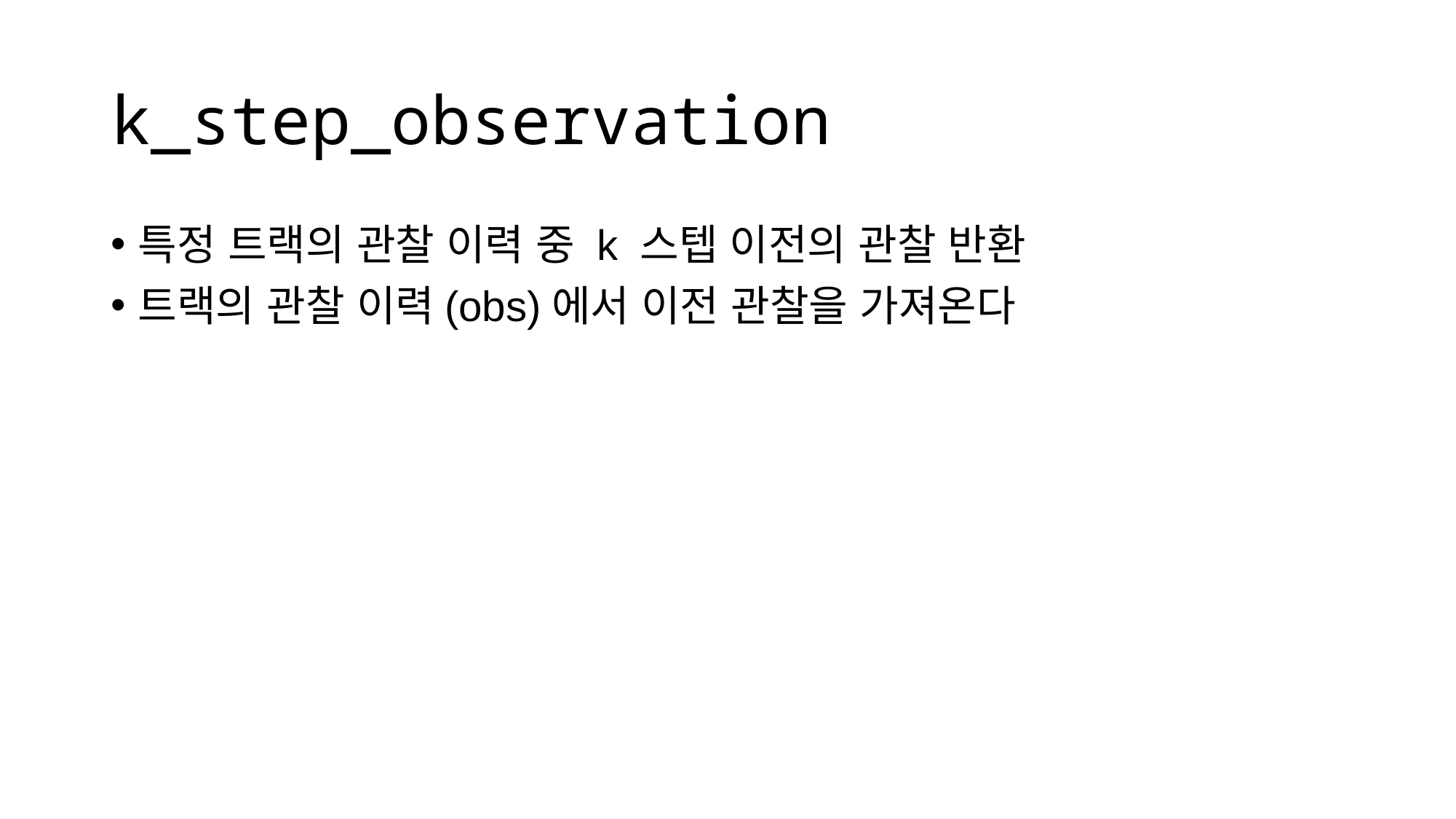

# k_step_observation
특정 트랙의 관찰 이력 중 k 스텝 이전의 관찰 반환
트랙의 관찰 이력(obs)에서 이전 관찰을 가져온다